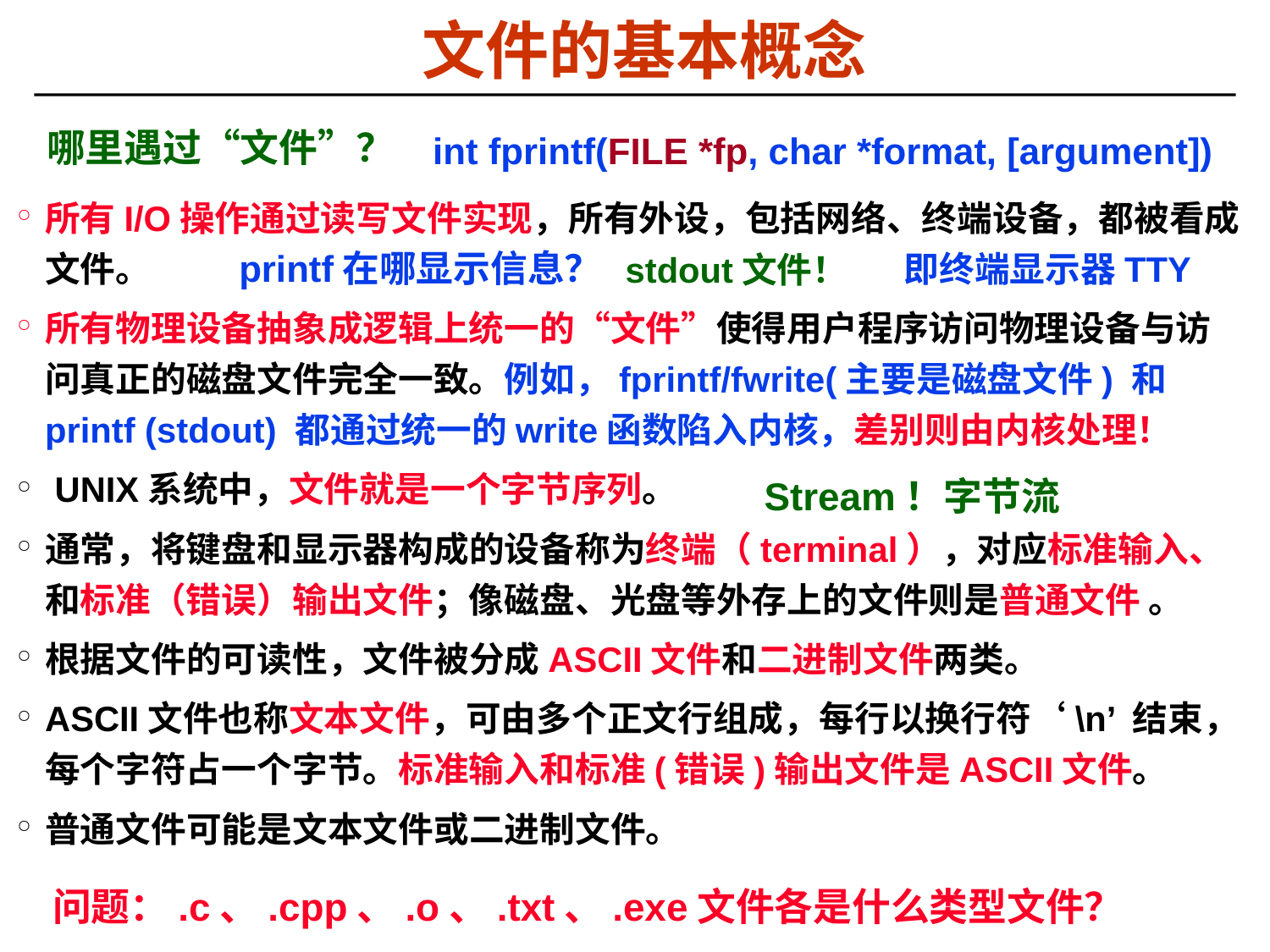

# 文件的基本概念
哪里遇过“文件”？
int fprintf(FILE *fp, char *format, [argument])
所有I/O操作通过读写文件实现，所有外设，包括网络、终端设备，都被看成文件。
所有物理设备抽象成逻辑上统一的“文件”使得用户程序访问物理设备与访问真正的磁盘文件完全一致。例如，fprintf/fwrite(主要是磁盘文件) 和 printf (stdout) 都通过统一的write函数陷入内核，差别则由内核处理！
 UNIX系统中，文件就是一个字节序列。
通常，将键盘和显示器构成的设备称为终端（terminal），对应标准输入、和标准（错误）输出文件；像磁盘、光盘等外存上的文件则是普通文件 。
根据文件的可读性，文件被分成ASCII文件和二进制文件两类。
ASCII文件也称文本文件，可由多个正文行组成，每行以换行符‘\n’ 结束，每个字符占一个字节。标准输入和标准(错误)输出文件是ASCII文件。
普通文件可能是文本文件或二进制文件。

printf在哪显示信息？
即终端显示器TTY
stdout文件！
Stream！字节流
问题：.c、.cpp、.o、.txt、.exe文件各是什么类型文件？